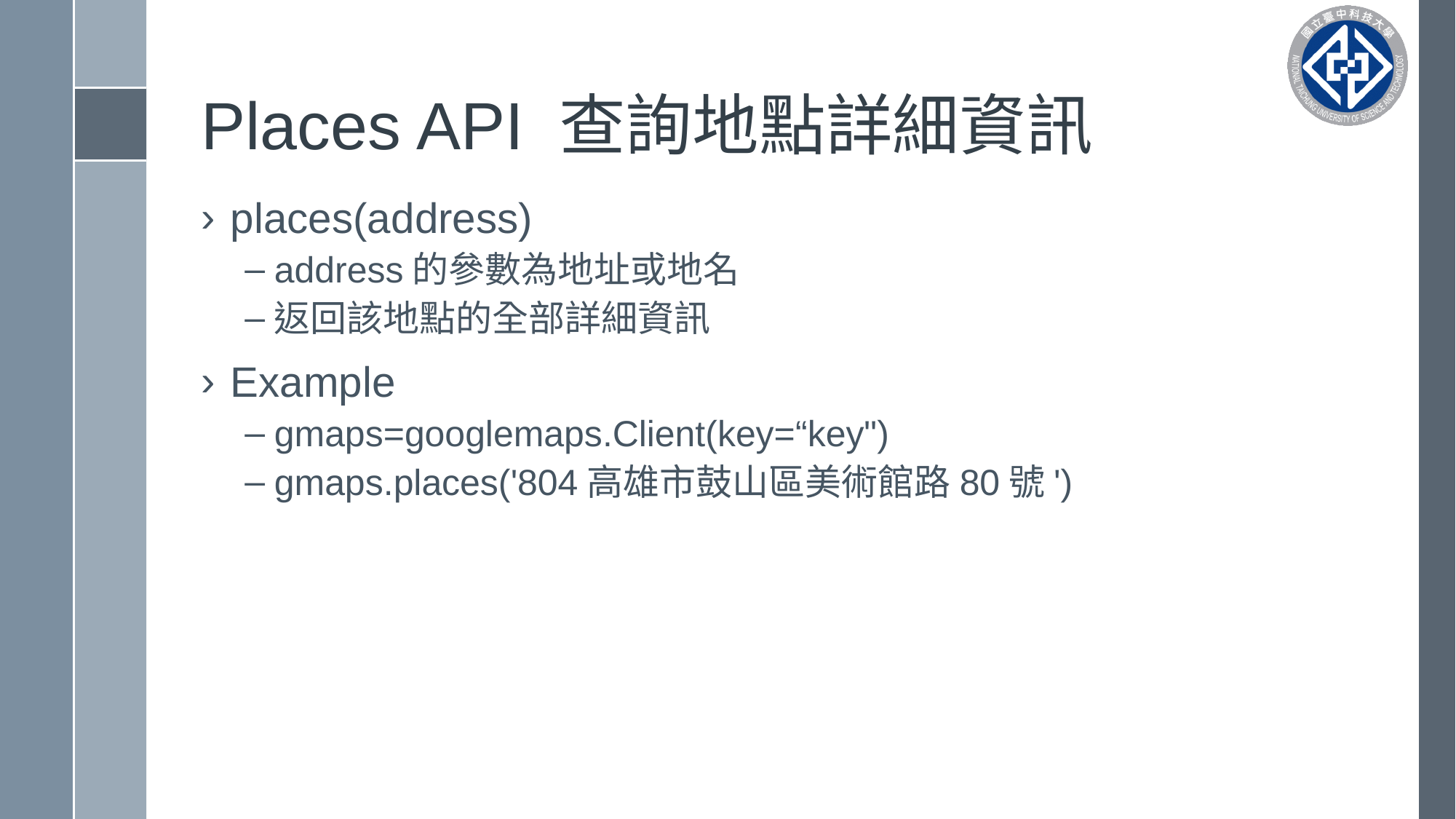

# Places API 查詢地點詳細資訊
places(address)
address的參數為地址或地名
返回該地點的全部詳細資訊
Example
gmaps=googlemaps.Client(key=“key")
gmaps.places('804高雄市鼓山區美術館路80號')